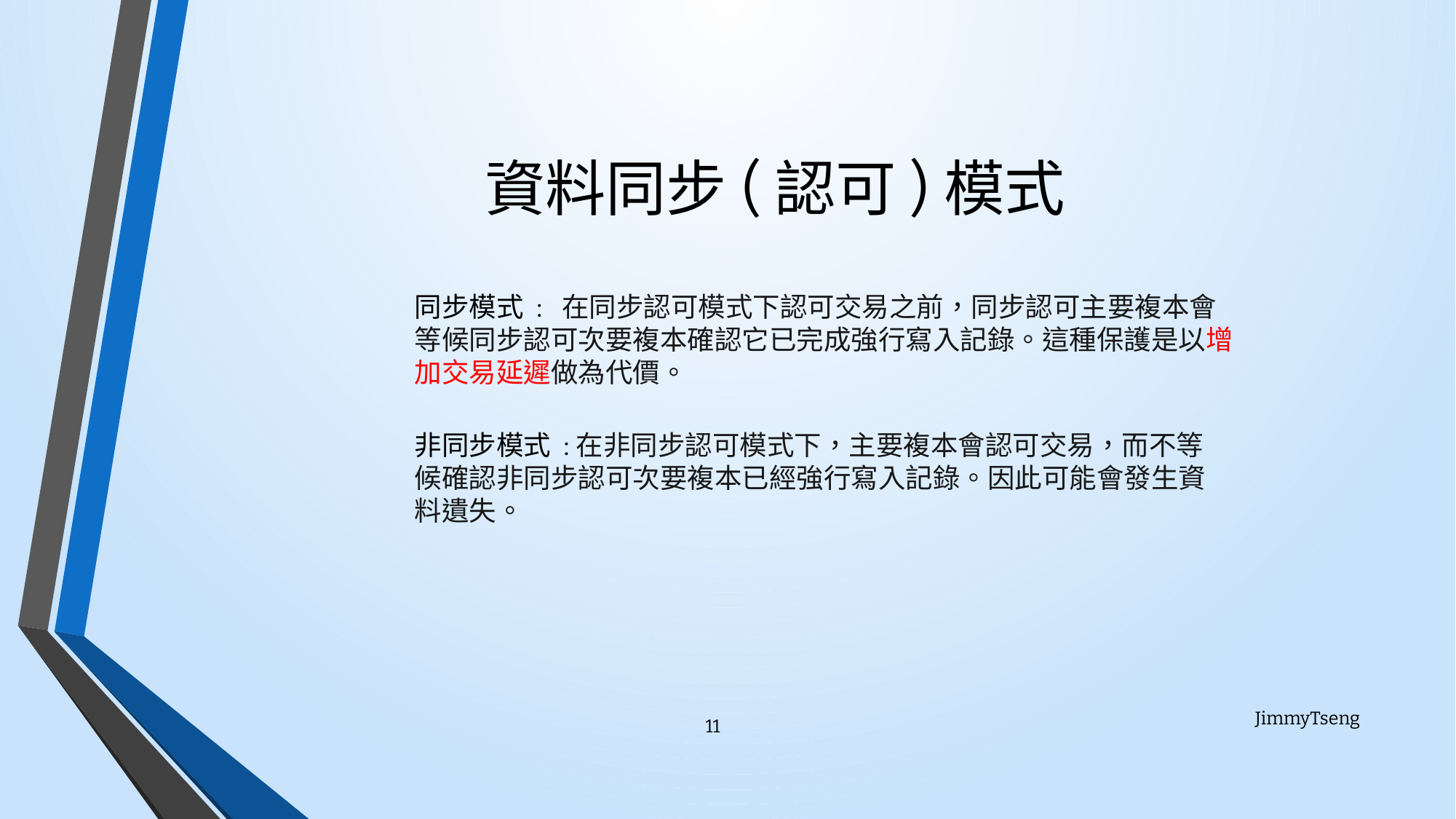

# 資料同步(認可)模式
同步模式 :  在同步認可模式下認可交易之前，同步認可主要複本會等候同步認可次要複本確認它已完成強行寫入記錄。這種保護是以增加交易延遲做為代價。
非同步模式 :在非同步認可模式下，主要複本會認可交易，而不等候確認非同步認可次要複本已經強行寫入記錄。因此可能會發生資料遺失。
JimmyTseng
11